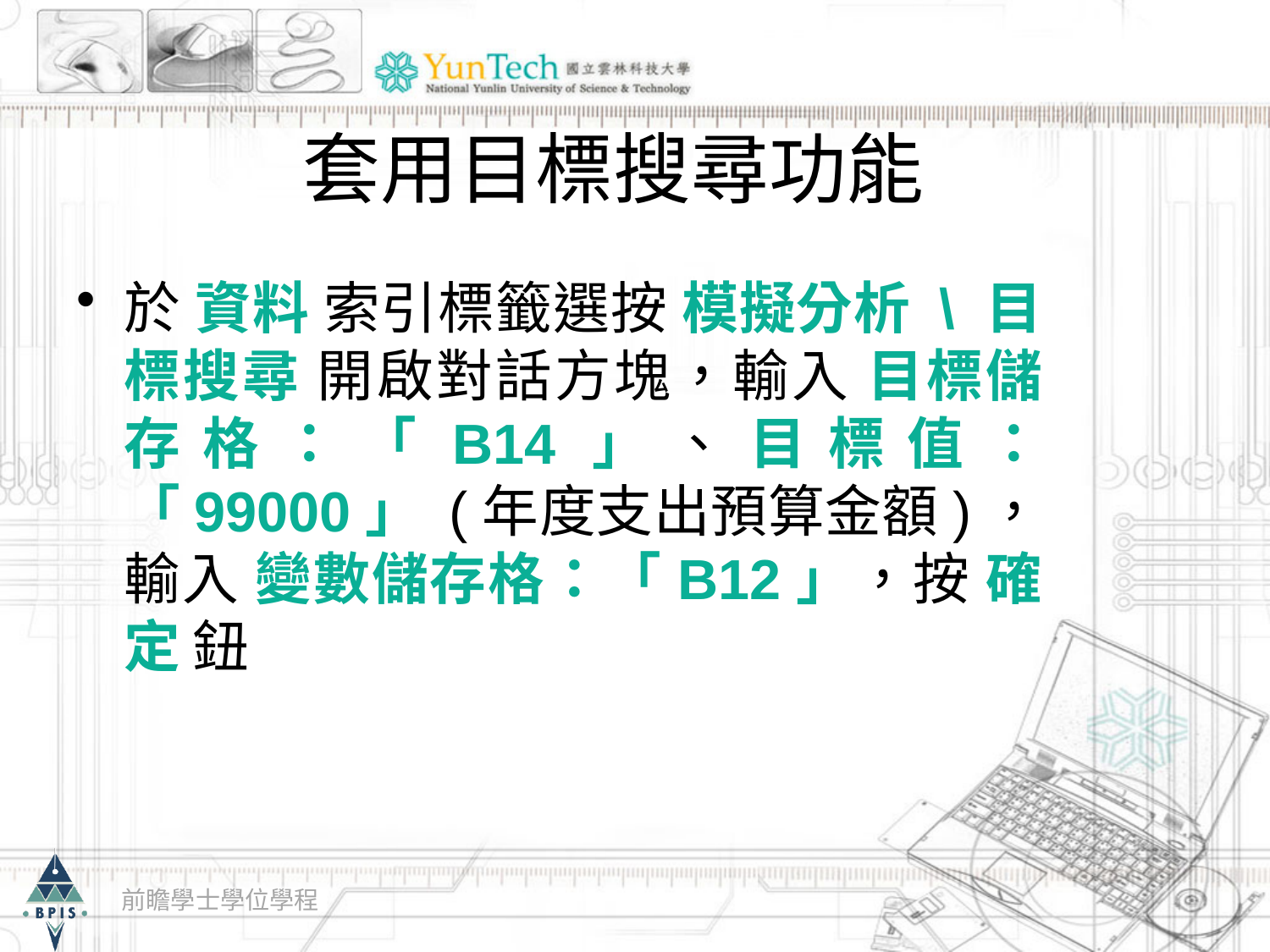

# 套用目標搜尋功能
於 資料 索引標籤選按 模擬分析 \ 目標搜尋 開啟對話方塊，輸入 目標儲存格：「B14」、目標值：「99000」 (年度支出預算金額)，輸入 變數儲存格：「B12」，按 確定 鈕